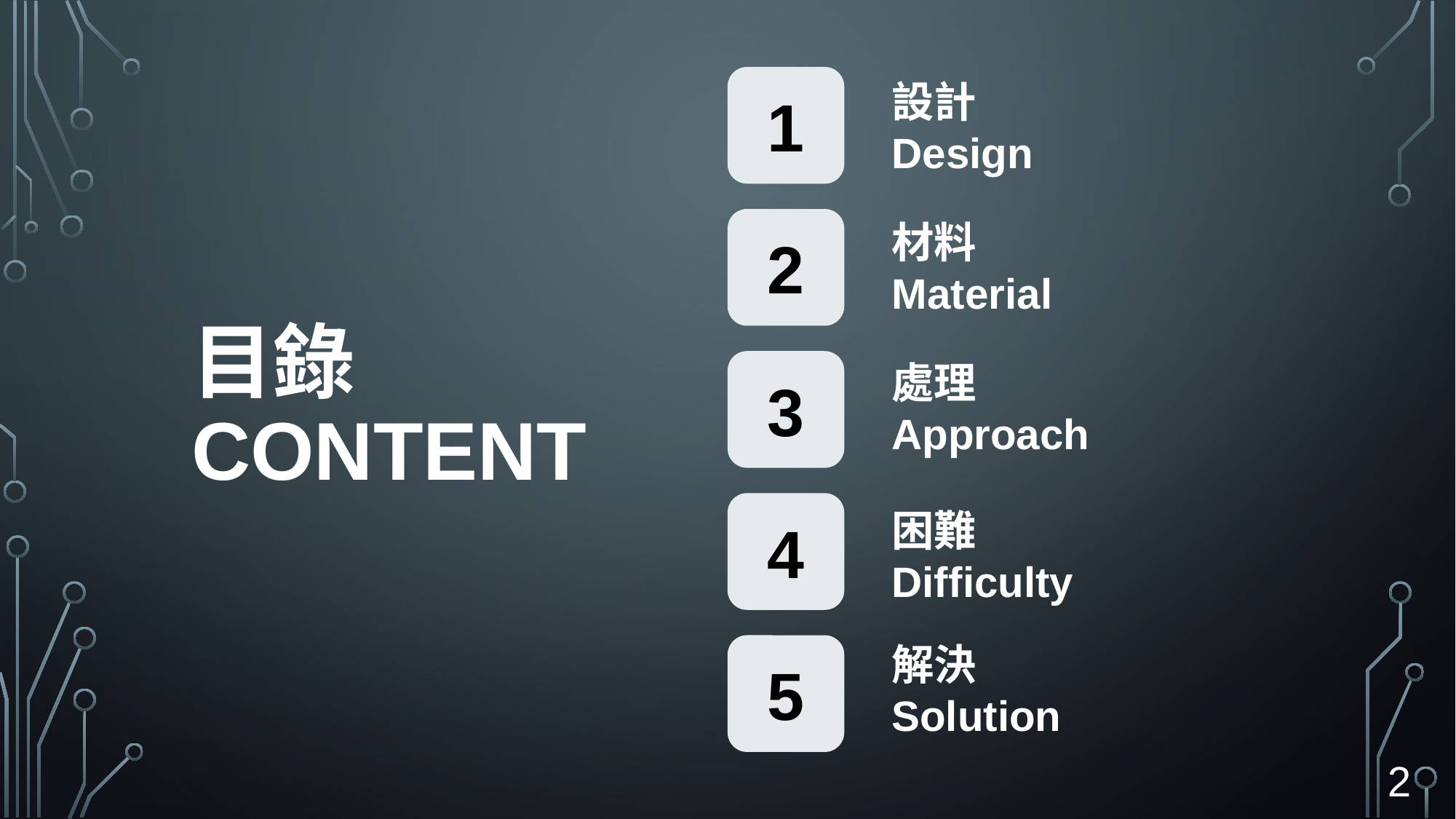

1
設計
Design
2
材料
Material
# 目錄 content
處理
Approach
3
4
困難
Difficulty
解決
Solution
5
2